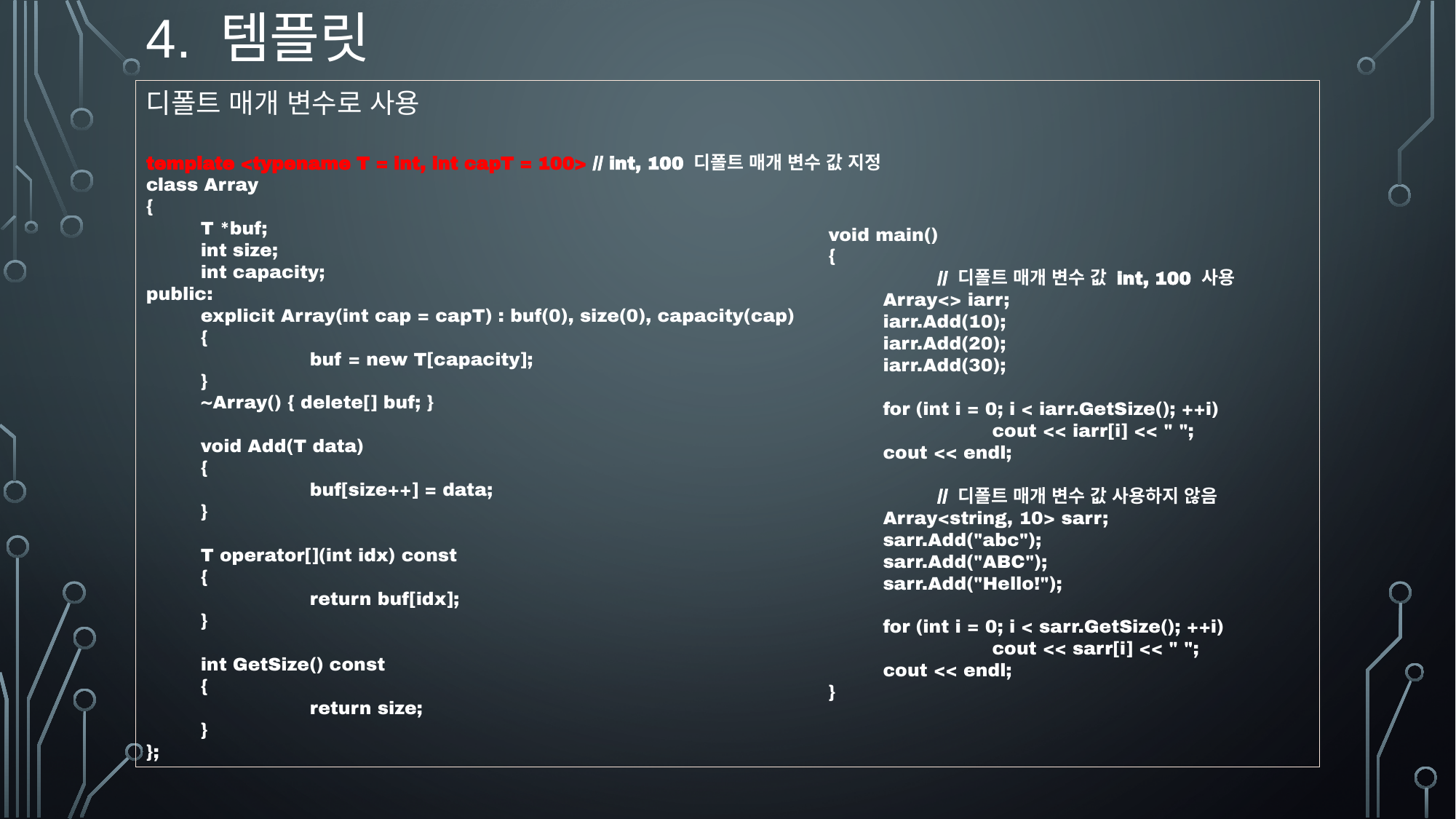

# 4. 템플릿
디폴트 매개 변수로 사용

template <typename T = int, int capT = 100> // int, 100 디폴트 매개 변수 값 지정
class Array
{
T *buf;
int size;
int capacity;
public:
explicit Array(int cap = capT) : buf(0), size(0), capacity(cap)
{
	buf = new T[capacity];
}
~Array() { delete[] buf; }

void Add(T data)
{
	buf[size++] = data;
}

T operator[](int idx) const
{
	return buf[idx];
}

int GetSize() const
{
	return size;
}
};
void main()
{
	// 디폴트 매개 변수 값 int, 100 사용
Array<> iarr;
iarr.Add(10);
iarr.Add(20);
iarr.Add(30);

for (int i = 0; i < iarr.GetSize(); ++i)
	cout << iarr[i] << " ";
cout << endl;

	// 디폴트 매개 변수 값 사용하지 않음
Array<string, 10> sarr;
sarr.Add("abc");
sarr.Add("ABC");
sarr.Add("Hello!");

for (int i = 0; i < sarr.GetSize(); ++i)
	cout << sarr[i] << " ";
cout << endl;
}